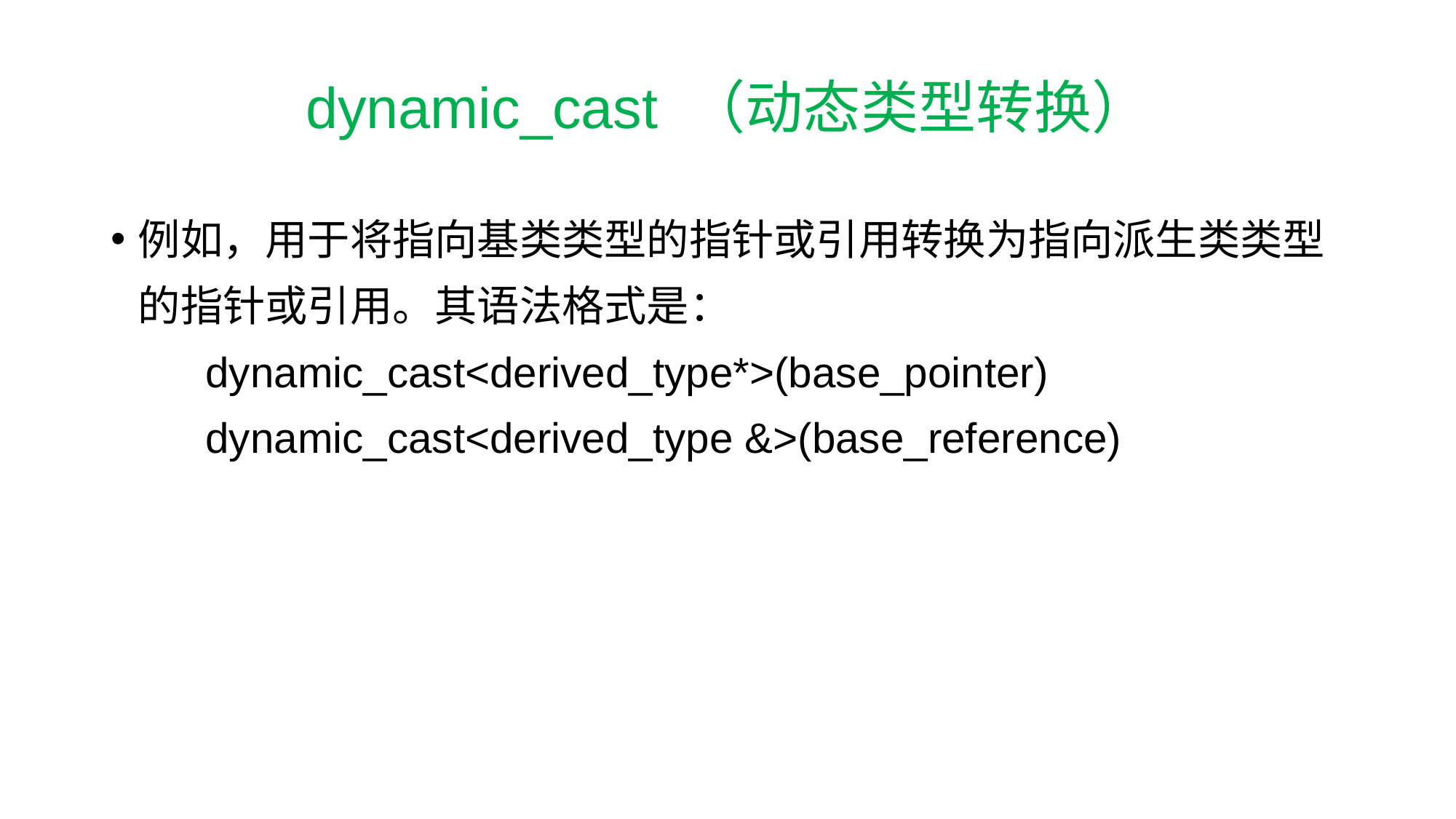

# dynamic_cast （动态类型转换）
例如，用于将指向基类类型的指针或引用转换为指向派生类类型的指针或引用。其语法格式是：
        dynamic_cast<derived_type*>(base_pointer)
        dynamic_cast<derived_type &>(base_reference)